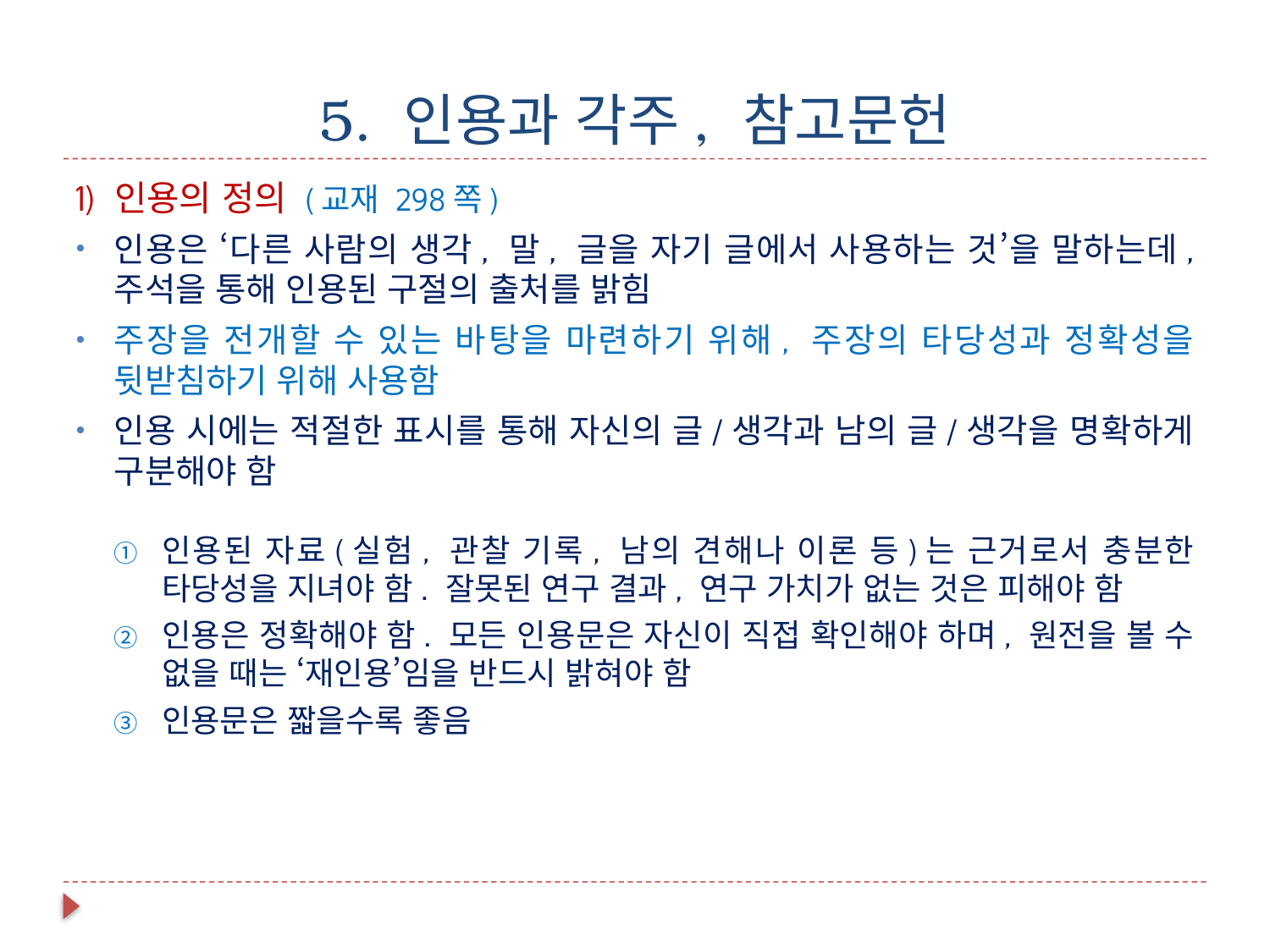

# 5. 인용과 각주, 참고문헌
1) 인용의 정의 (교재 298쪽)
인용은 ‘다른 사람의 생각, 말, 글을 자기 글에서 사용하는 것’을 말하는데, 주석을 통해 인용된 구절의 출처를 밝힘
주장을 전개할 수 있는 바탕을 마련하기 위해, 주장의 타당성과 정확성을 뒷받침하기 위해 사용함
인용 시에는 적절한 표시를 통해 자신의 글/생각과 남의 글/생각을 명확하게 구분해야 함

인용된 자료(실험, 관찰 기록, 남의 견해나 이론 등)는 근거로서 충분한 타당성을 지녀야 함. 잘못된 연구 결과, 연구 가치가 없는 것은 피해야 함
인용은 정확해야 함. 모든 인용문은 자신이 직접 확인해야 하며, 원전을 볼 수 없을 때는 ‘재인용’임을 반드시 밝혀야 함
인용문은 짧을수록 좋음